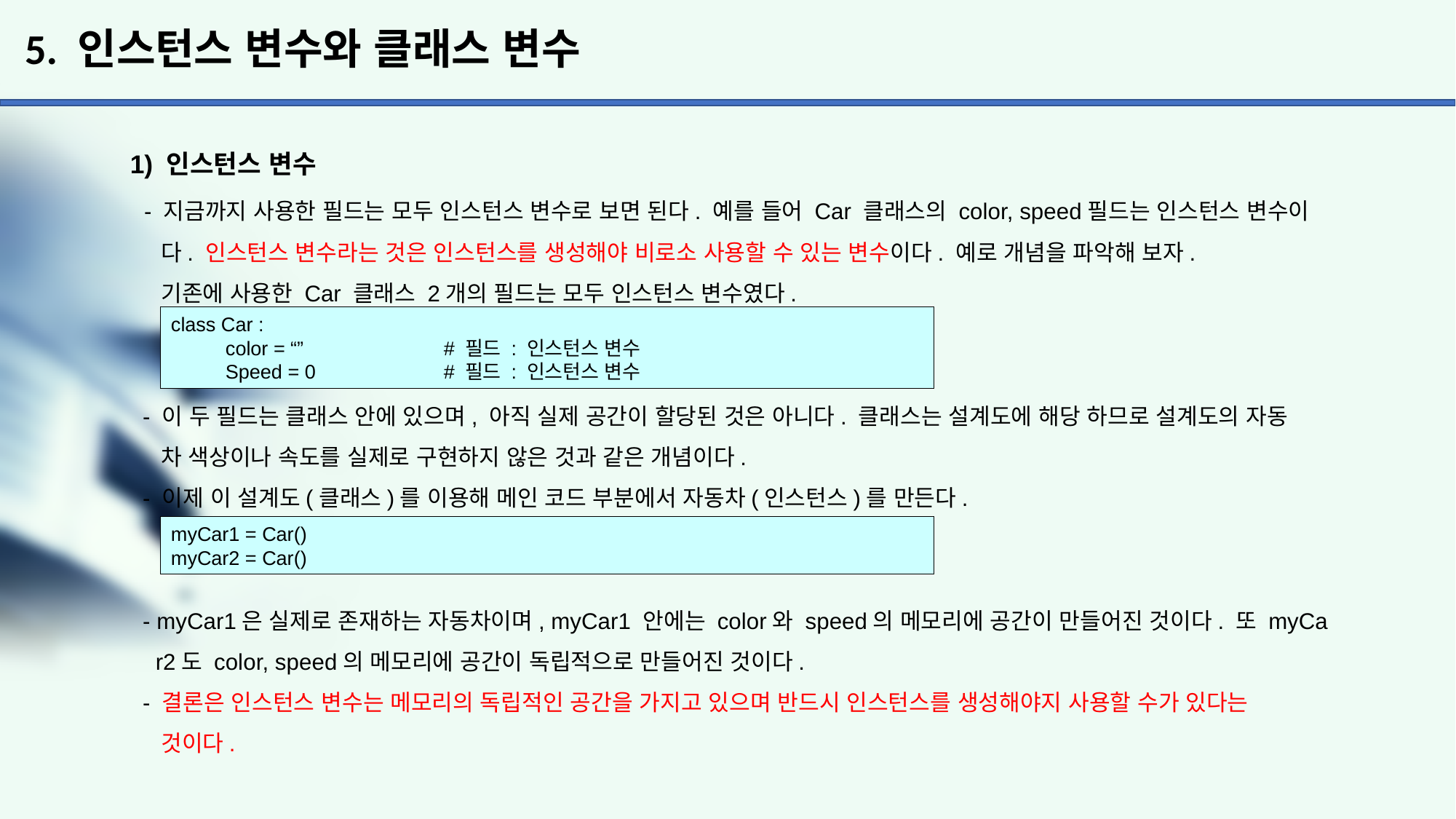

# 5. 인스턴스 변수와 클래스 변수
1) 인스턴스 변수
  - 지금까지 사용한 필드는 모두 인스턴스 변수로 보면 된다. 예를 들어 Car 클래스의 color, speed필드는 인스턴스 변수이
    다. 인스턴스 변수라는 것은 인스턴스를 생성해야 비로소 사용할 수 있는 변수이다. 예로 개념을 파악해 보자.
    기존에 사용한 Car 클래스 2개의 필드는 모두 인스턴스 변수였다.

  - 이 두 필드는 클래스 안에 있으며, 아직 실제 공간이 할당된 것은 아니다. 클래스는 설계도에 해당 하므로 설계도의 자동
    차 색상이나 속도를 실제로 구현하지 않은 것과 같은 개념이다.
  - 이제 이 설계도(클래스)를 이용해 메인 코드 부분에서 자동차(인스턴스)를 만든다.

  - myCar1은 실제로 존재하는 자동차이며, myCar1 안에는 color와 speed의 메모리에 공간이 만들어진 것이다. 또 myCa
    r2도 color, speed의 메모리에 공간이 독립적으로 만들어진 것이다.
  - 결론은 인스턴스 변수는 메모리의 독립적인 공간을 가지고 있으며 반드시 인스턴스를 생성해야지 사용할 수가 있다는
    것이다.
class Car :
color = “” 		# 필드 : 인스턴스 변수
Speed = 0    	# 필드 : 인스턴스 변수
myCar1 = Car()
myCar2 = Car()